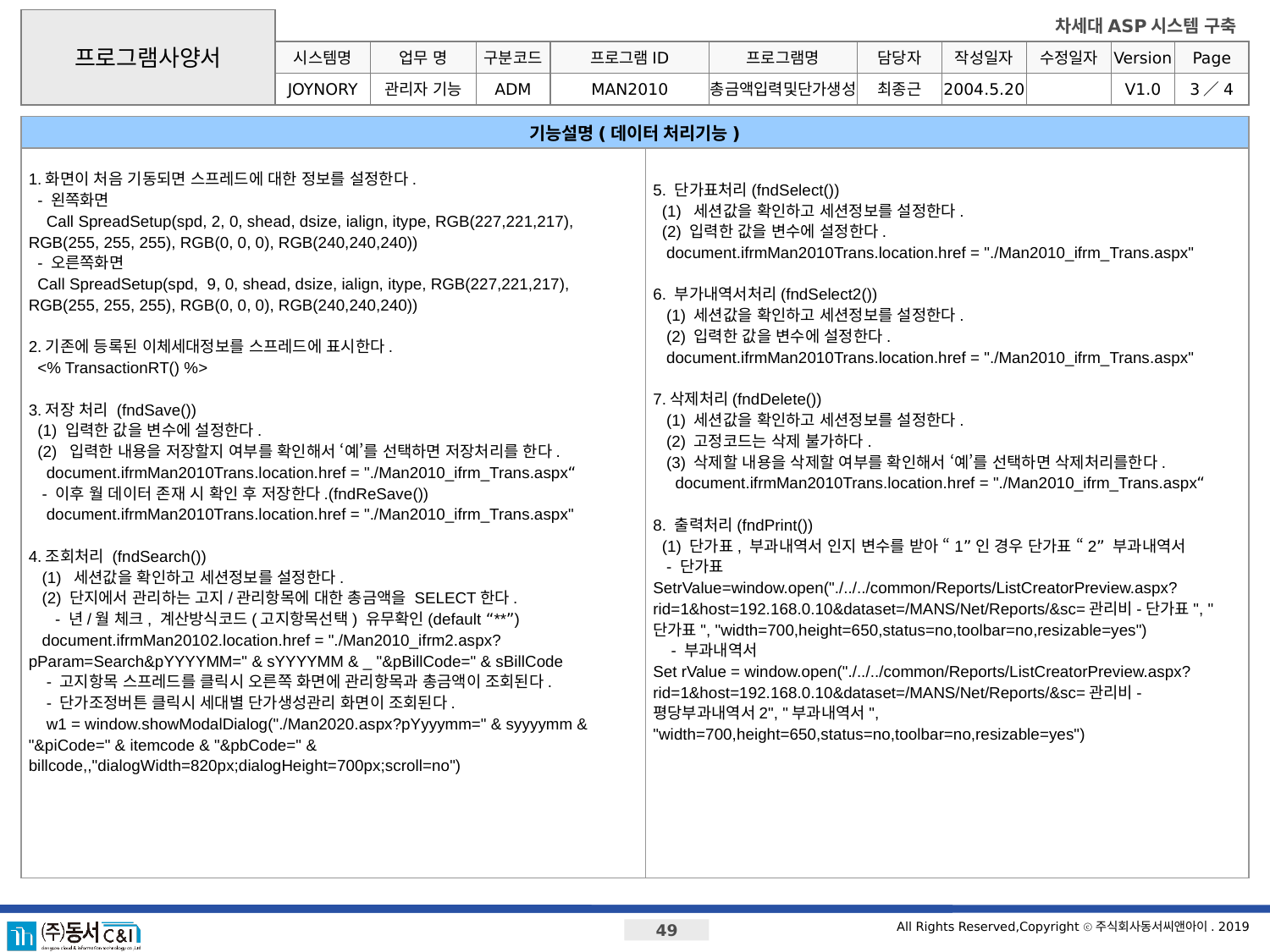

프로그램사양서
시스템명
업무 명
구분코드
프로그램ID
프로그램명
JOYNORY
관리자 기능
ADM
MAN2010
총금액입력및단가생성
최종근
2004.5.20

V1.0
3／4
기능설명(데이터 처리기능)
1.화면이 처음 기동되면 스프레드에 대한 정보를 설정한다.
  - 왼쪽화면
    Call SpreadSetup(spd, 2, 0, shead, dsize, ialign, itype, RGB(227,221,217), RGB(255, 255, 255), RGB(0, 0, 0), RGB(240,240,240))
  - 오른쪽화면
  Call SpreadSetup(spd,  9, 0, shead, dsize, ialign, itype, RGB(227,221,217), RGB(255, 255, 255), RGB(0, 0, 0), RGB(240,240,240))

2.기존에 등록된 이체세대정보를 스프레드에 표시한다.
  <% TransactionRT() %>

3.저장 처리 (fndSave())
  (1) 입력한 값을 변수에 설정한다.
  (2)  입력한 내용을 저장할지 여부를 확인해서 ‘예’를 선택하면 저장처리를 한다.
    document.ifrmMan2010Trans.location.href = "./Man2010_ifrm_Trans.aspx“
   - 이후 월 데이터 존재 시 확인 후 저장한다.(fndReSave())
    document.ifrmMan2010Trans.location.href = "./Man2010_ifrm_Trans.aspx"

4.조회처리 (fndSearch())
   (1)  세션값을 확인하고 세션정보를 설정한다.
   (2) 단지에서 관리하는 고지/관리항목에 대한 총금액을 SELECT한다.
      - 년/월 체크, 계산방식코드(고지항목선택) 유무확인(default “**”)
   document.ifrmMan20102.location.href = "./Man2010_ifrm2.aspx?pParam=Search&pYYYYMM=" & sYYYYMM & _ "&pBillCode=" & sBillCode
    - 고지항목 스프레드를 클릭시 오른쪽 화면에 관리항목과 총금액이 조회된다.
    - 단가조정버튼 클릭시 세대별 단가생성관리 화면이 조회된다.
    w1 = window.showModalDialog("./Man2020.aspx?pYyyymm=" & syyyymm & "&piCode=" & itemcode & "&pbCode=" & billcode,,"dialogWidth=820px;dialogHeight=700px;scroll=no")

5. 단가표처리(fndSelect())
  (1)  세션값을 확인하고 세션정보를 설정한다.
  (2) 입력한 값을 변수에 설정한다.
   document.ifrmMan2010Trans.location.href = "./Man2010_ifrm_Trans.aspx"

6. 부가내역서처리(fndSelect2())
   (1) 세션값을 확인하고 세션정보를 설정한다.
   (2) 입력한 값을 변수에 설정한다.
   document.ifrmMan2010Trans.location.href = "./Man2010_ifrm_Trans.aspx"

7.삭제처리(fndDelete())
   (1) 세션값을 확인하고 세션정보를 설정한다.
   (2) 고정코드는 삭제 불가하다.
   (3) 삭제할 내용을 삭제할 여부를 확인해서 ‘예’를 선택하면 삭제처리를한다.
     document.ifrmMan2010Trans.location.href = "./Man2010_ifrm_Trans.aspx“

8. 출력처리(fndPrint())
  (1) 단가표, 부과내역서 인지 변수를 받아 “1”인 경우 단가표 “2” 부과내역서
   - 단가표
SetrValue=window.open("./../../common/Reports/ListCreatorPreview.aspx?rid=1&host=192.168.0.10&dataset=/MANS/Net/Reports/&sc=관리비-단가표", "단가표", "width=700,height=650,status=no,toolbar=no,resizable=yes")
    - 부과내역서
Set rValue = window.open("./../../common/Reports/ListCreatorPreview.aspx?rid=1&host=192.168.0.10&dataset=/MANS/Net/Reports/&sc=관리비-평당부과내역서2", "부과내역서", "width=700,height=650,status=no,toolbar=no,resizable=yes")